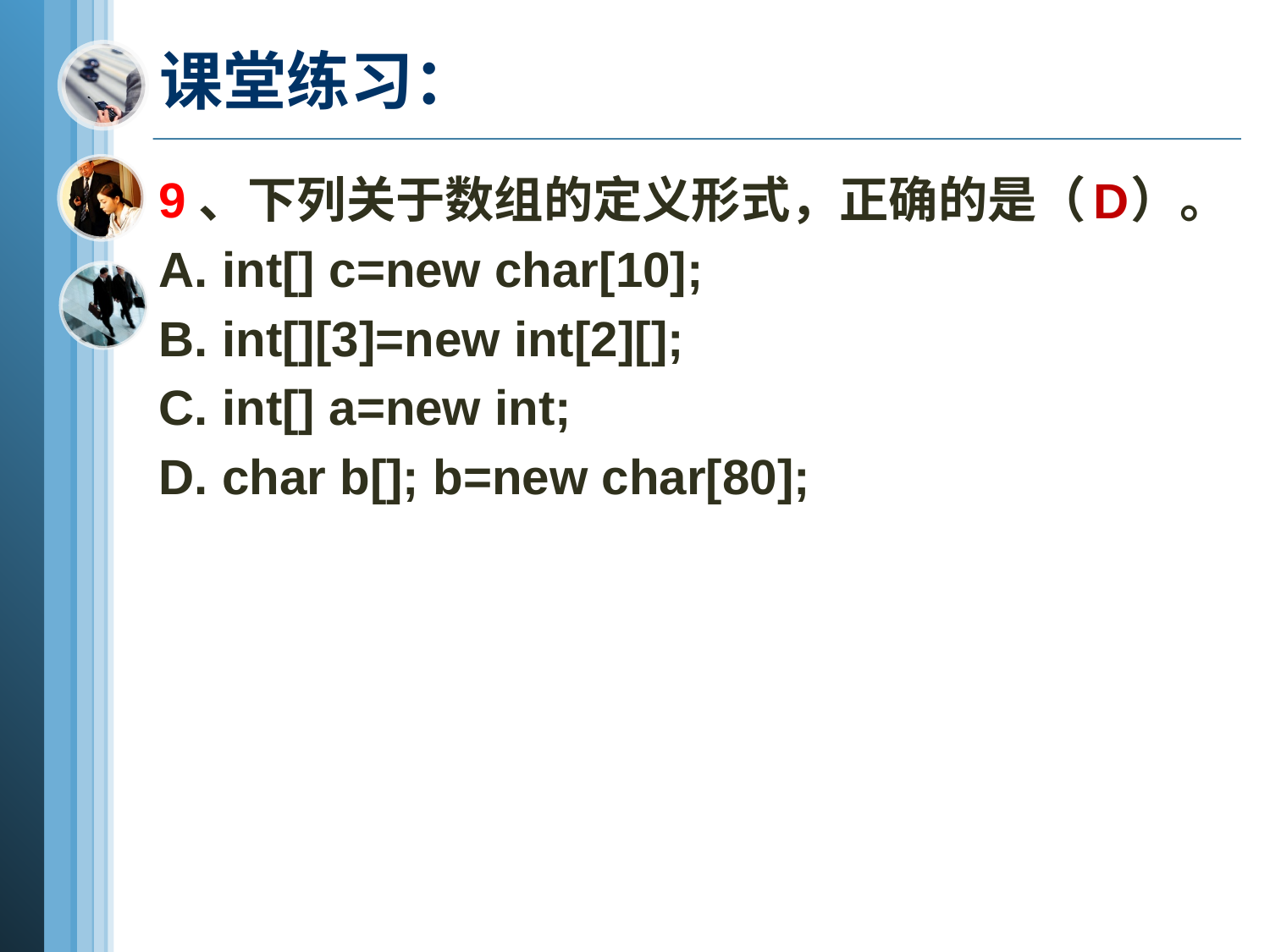

# 课堂练习：
9、下列关于数组的定义形式，正确的是（    ）。
A. int[] c=new char[10];
B. int[][3]=new int[2][];
C. int[] a=new int;
D. char b[]; b=new char[80];

D